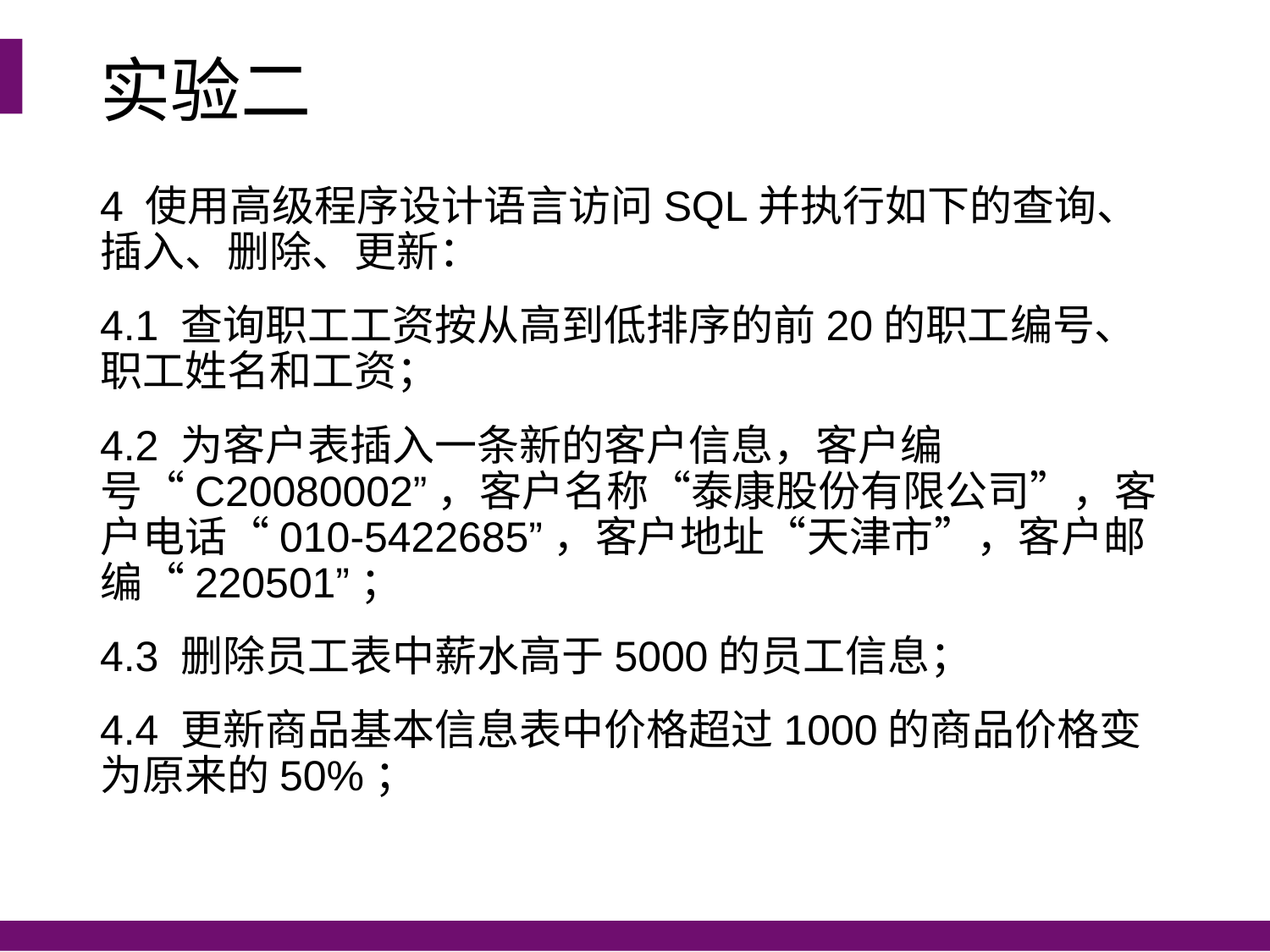

# 实验二
4 使用高级程序设计语言访问SQL并执行如下的查询、插入、删除、更新：
4.1 查询职工工资按从高到低排序的前20的职工编号、职工姓名和工资；
4.2 为客户表插入一条新的客户信息，客户编号“C20080002”，客户名称“泰康股份有限公司”，客户电话“010-5422685”，客户地址“天津市”，客户邮编“220501”；
4.3 删除员工表中薪水高于5000的员工信息；
4.4 更新商品基本信息表中价格超过1000的商品价格变为原来的50%；

45